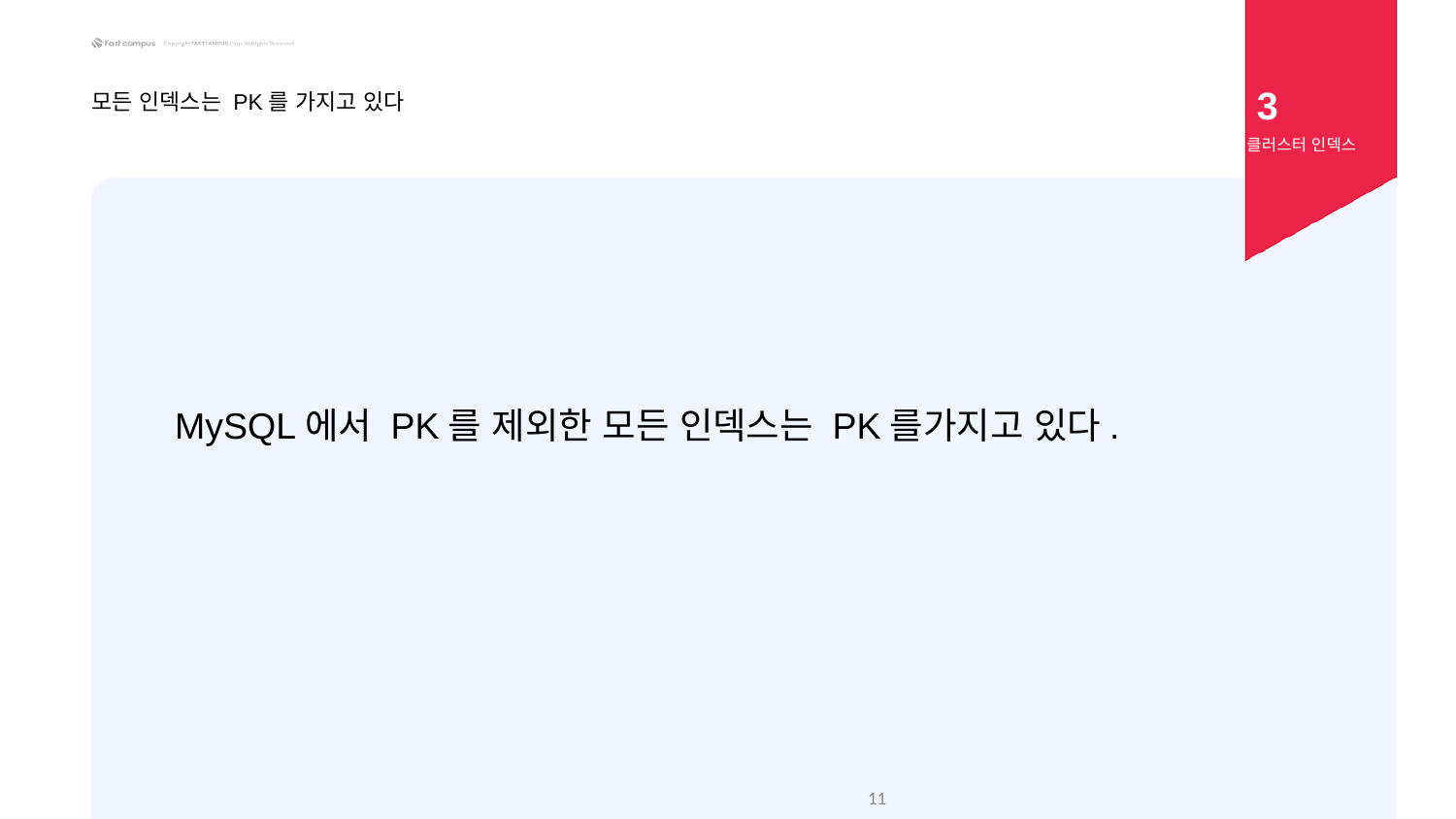

3
모든 인덱스는 PK를 가지고 있다
클러스터 인덱스
MySQL에서 PK를 제외한 모든 인덱스는 PK를가지고 있다.

11